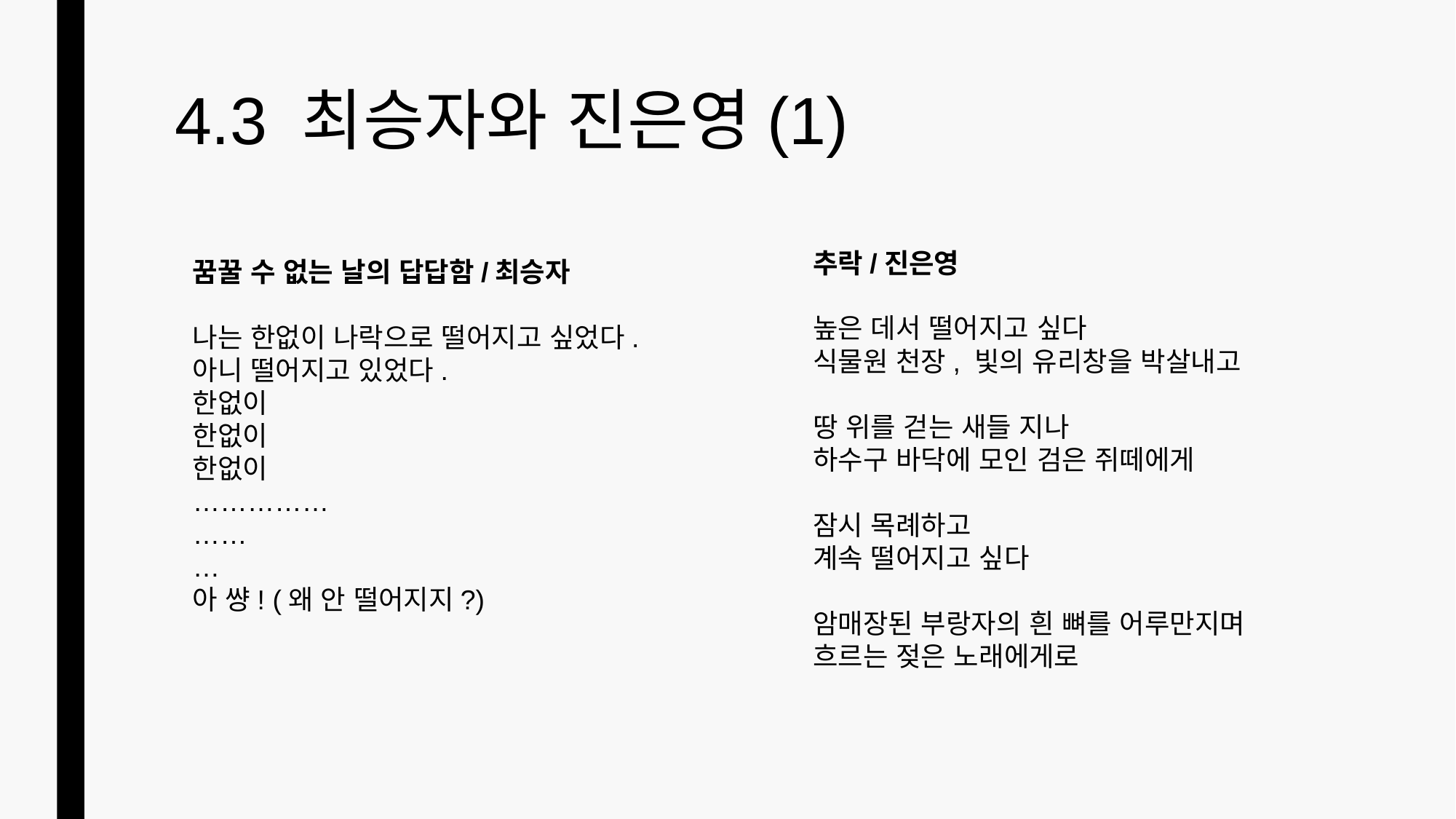

# 4.3 최승자와 진은영(1)
추락/진은영

높은 데서 떨어지고 싶다
식물원 천장, 빛의 유리창을 박살내고

땅 위를 걷는 새들 지나
하수구 바닥에 모인 검은 쥐떼에게

잠시 목례하고
계속 떨어지고 싶다

암매장된 부랑자의 흰 뼈를 어루만지며
흐르는 젖은 노래에게로
꿈꿀 수 없는 날의 답답함/최승자

나는 한없이 나락으로 떨어지고 싶었다.
아니 떨어지고 있었다.
한없이
한없이
한없이
……………
……
…
아 썅! (왜 안 떨어지지?)